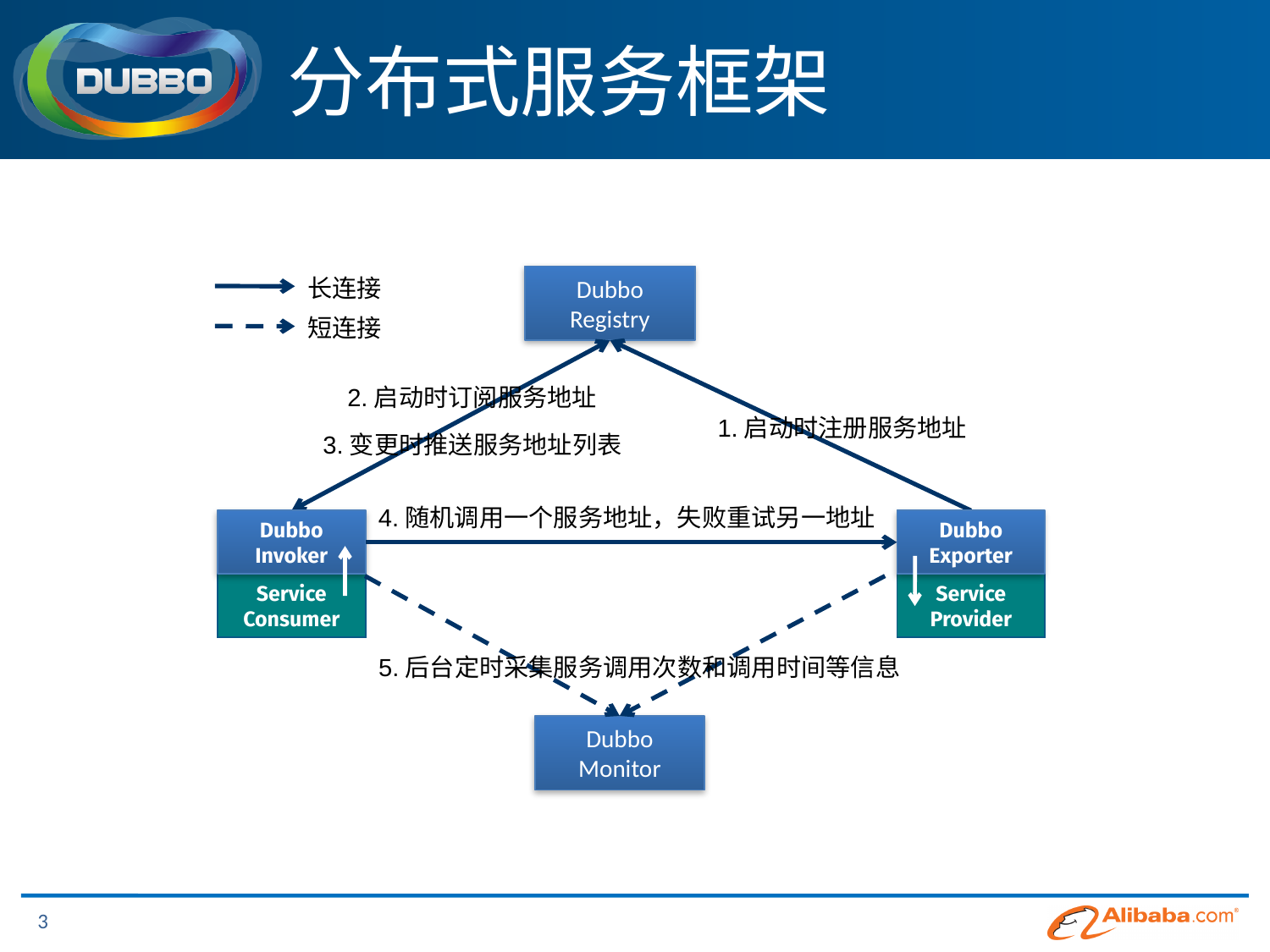

# 分布式服务框架
长连接
Dubbo
Registry
短连接
2.启动时订阅服务地址
1.启动时注册服务地址
3.变更时推送服务地址列表
4.随机调用一个服务地址，失败重试另一地址
Dubbo Invoker
Dubbo Exporter
Service
Consumer
Service
Provider
5.后台定时采集服务调用次数和调用时间等信息
Dubbo
Monitor
3